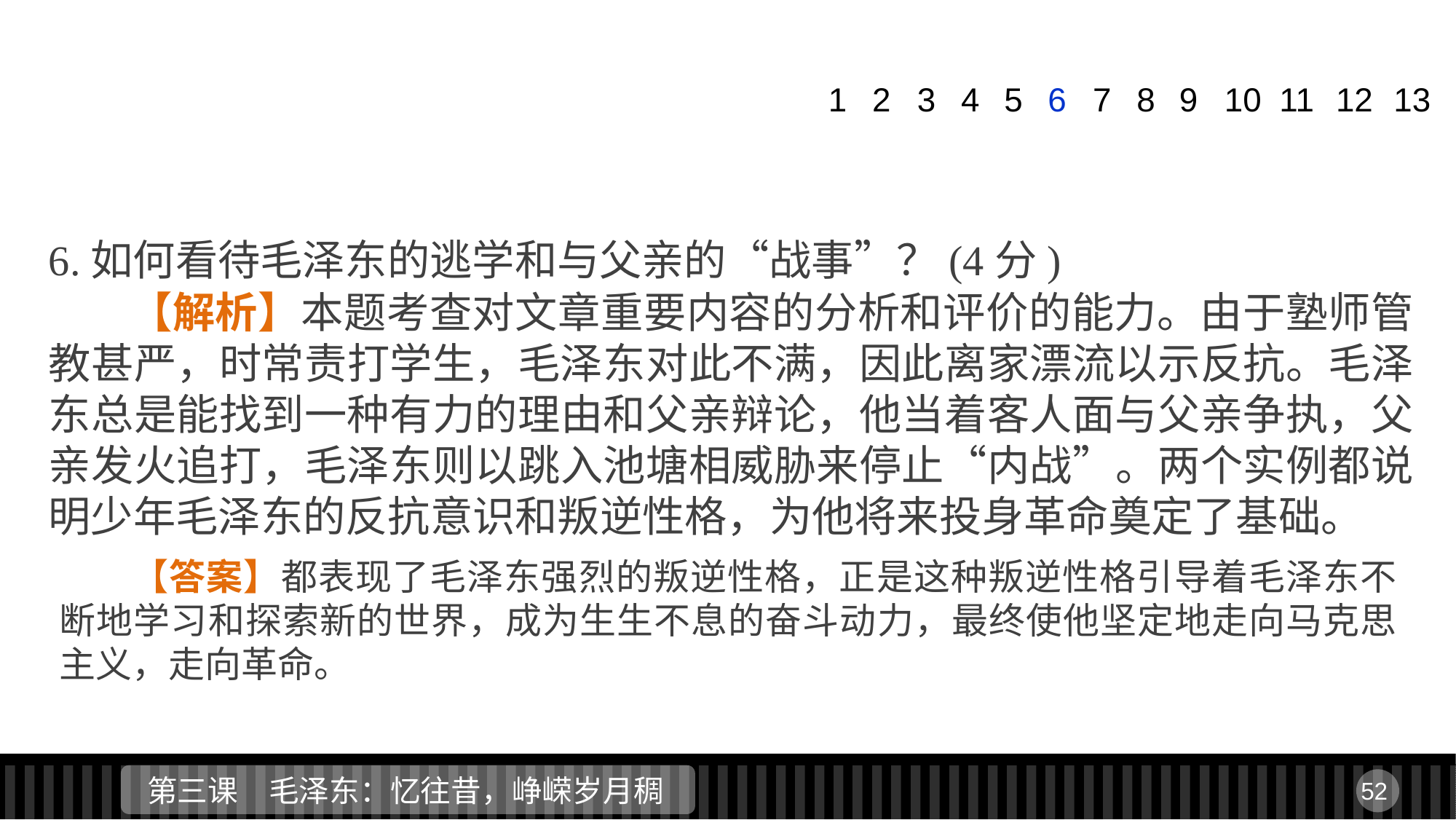

1
2
3
4
5
6
7
8
9
11
12
13
10
6.如何看待毛泽东的逃学和与父亲的“战事”？(4分)
       【解析】本题考查对文章重要内容的分析和评价的能力。由于塾师管教甚严，时常责打学生，毛泽东对此不满，因此离家漂流以示反抗。毛泽东总是能找到一种有力的理由和父亲辩论，他当着客人面与父亲争执，父亲发火追打，毛泽东则以跳入池塘相威胁来停止“内战”。两个实例都说明少年毛泽东的反抗意识和叛逆性格，为他将来投身革命奠定了基础。
       【答案】都表现了毛泽东强烈的叛逆性格，正是这种叛逆性格引导着毛泽东不断地学习和探索新的世界，成为生生不息的奋斗动力，最终使他坚定地走向马克思主义，走向革命。